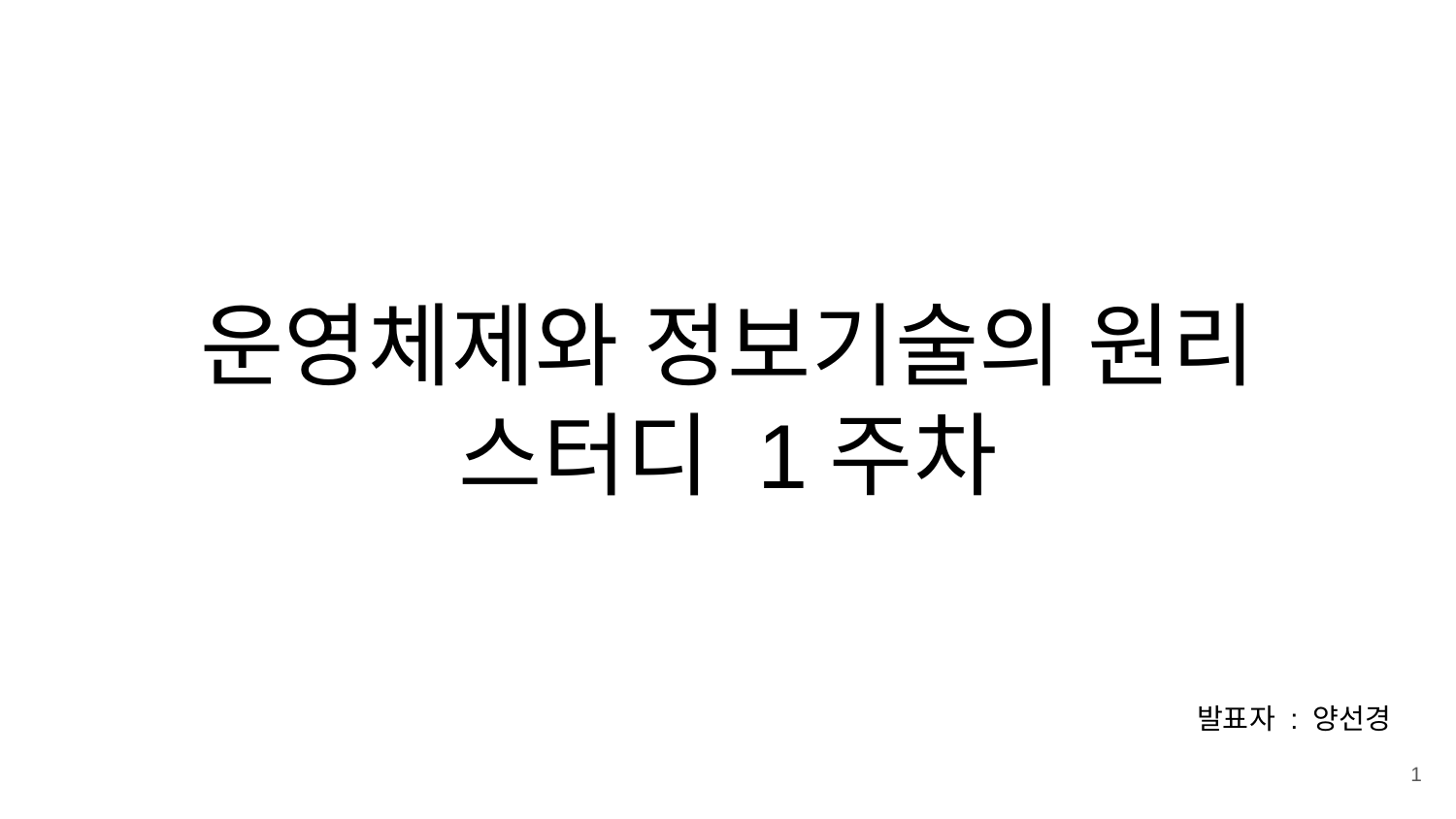

운영체제와 정보기술의 원리
스터디 1주차
발표자 : 양선경
1